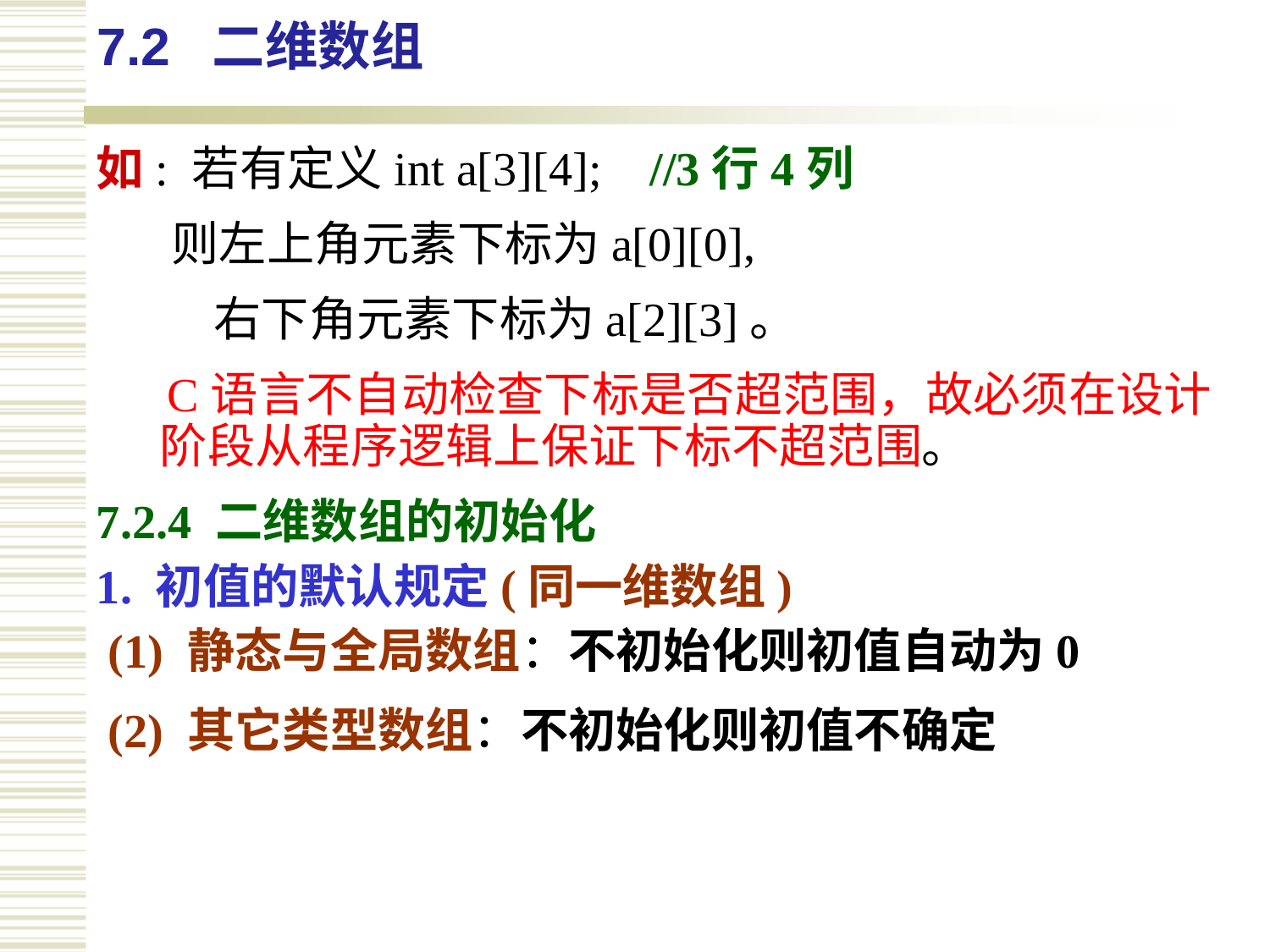

7.2  二维数组
如: 若有定义int a[3][4];    //3行4列
      则左上角元素下标为a[0][0],
          右下角元素下标为a[2][3]。
      C语言不自动检查下标是否超范围，故必须在设计阶段从程序逻辑上保证下标不超范围。
7.2.4 二维数组的初始化
1. 初值的默认规定(同一维数组)
 (1) 静态与全局数组：不初始化则初值自动为0
 (2) 其它类型数组：不初始化则初值不确定